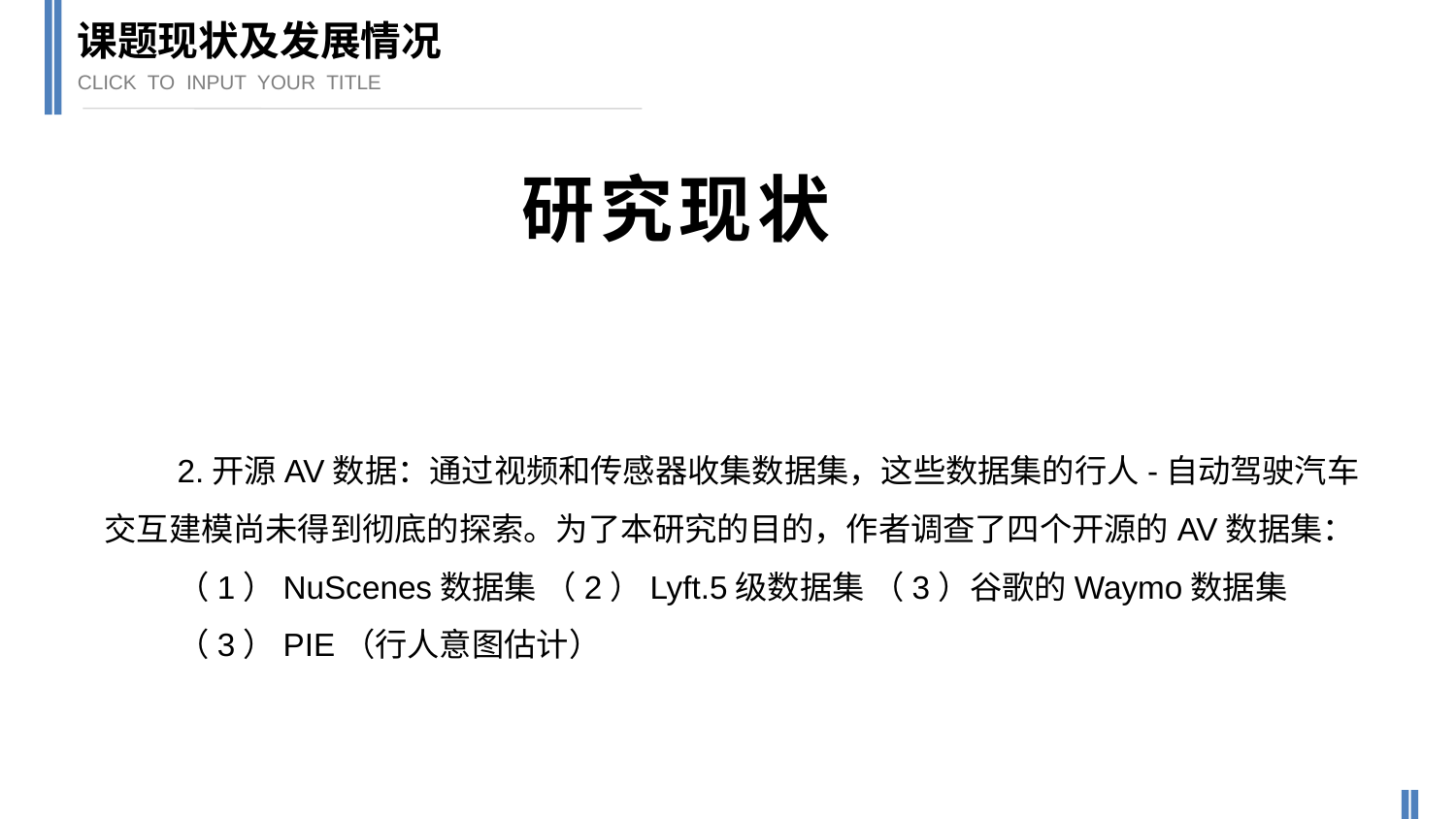

课题现状及发展情况
CLICK  TO  INPUT  YOUR  TITLE
研究现状
2.开源AV数据：通过视频和传感器收集数据集，这些数据集的行人-自动驾驶汽车交互建模尚未得到彻底的探索。为了本研究的目的，作者调查了四个开源的AV数据集：
（1）NuScenes数据集 （2）Lyft.5级数据集 （3）谷歌的Waymo数据集
（3）PIE（行人意图估计）